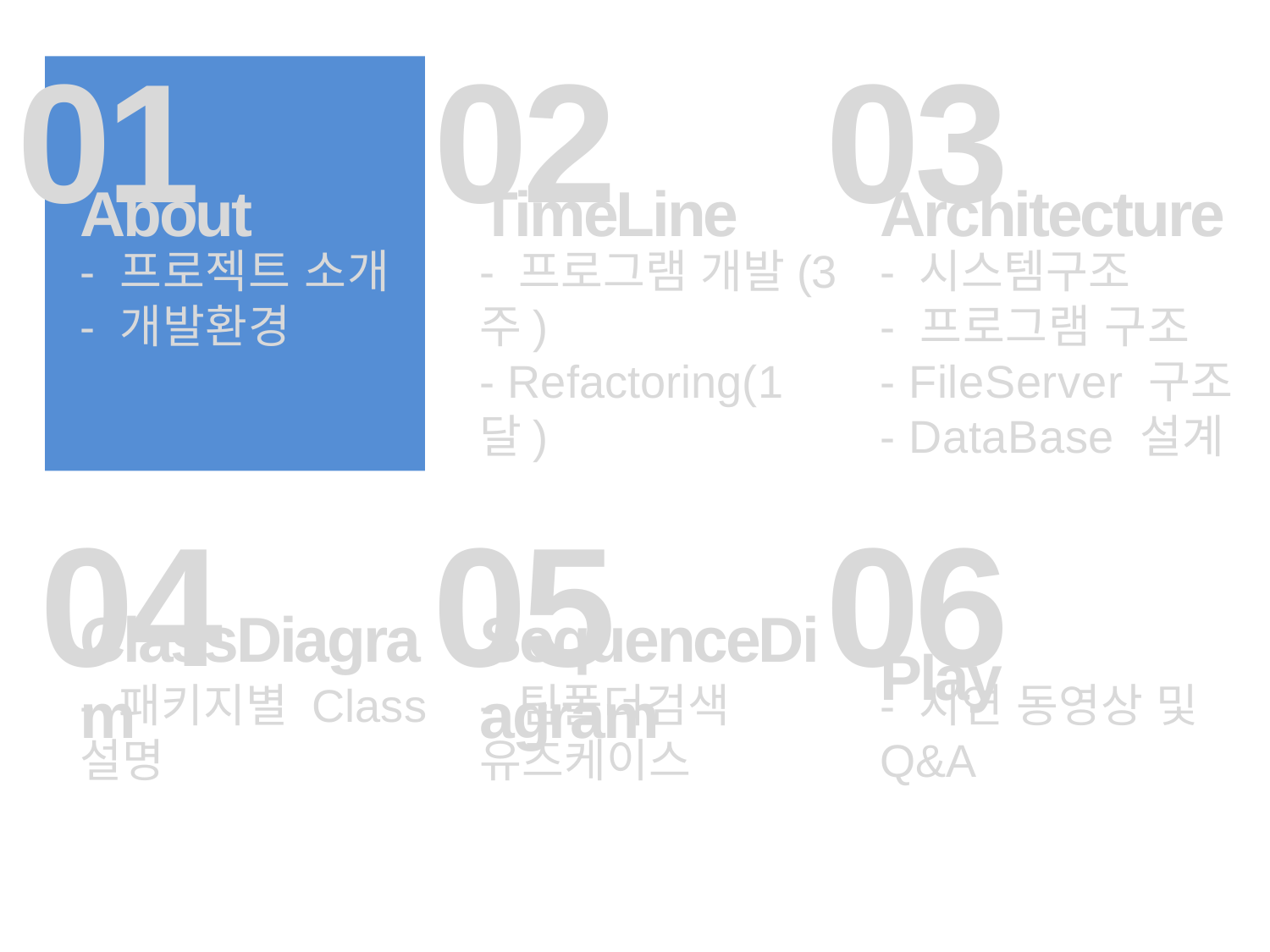

01
02
03

About
TimeLine
Architecture
- 프로젝트 소개
- 개발환경
- 프로그램 개발(3주)
- Refactoring(1달)
- 시스템구조
- 프로그램 구조
- FileServer 구조
- DataBase 설계
04
05
06
ClassDiagram
SequenceDiagram
Play
- 패키지별 Class 설명
- 팀폴더검색 유즈케이스
- 시연 동영상 및 Q&A